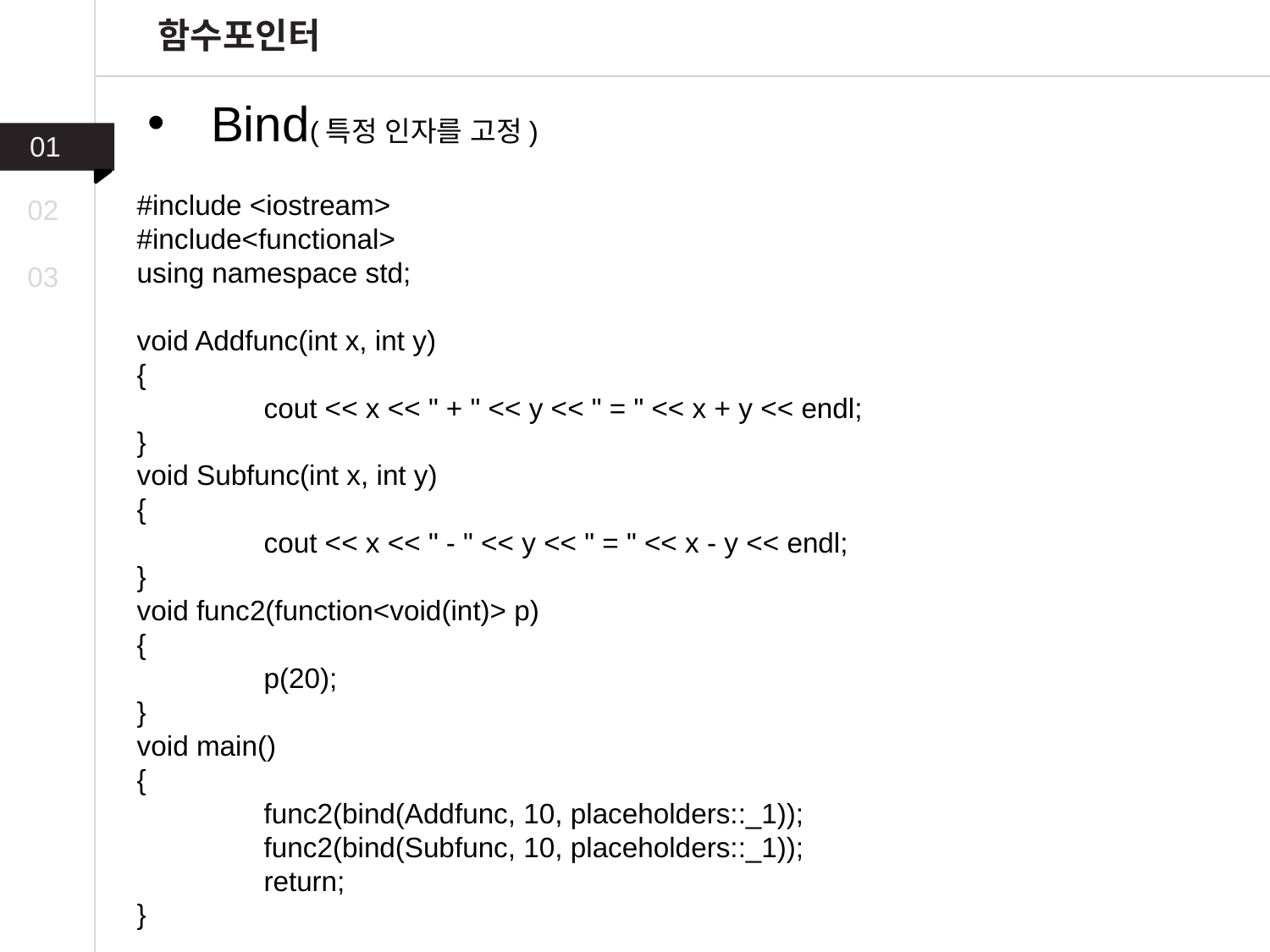

함수포인터
Bind(특정 인자를 고정)
01

#include <iostream>
#include<functional>
using namespace std;

void Addfunc(int x, int y)
{
	cout << x << " + " << y << " = " << x + y << endl;
}
void Subfunc(int x, int y)
{
	cout << x << " - " << y << " = " << x - y << endl;
}
void func2(function<void(int)> p)
{
	p(20);
}
void main()
{
	func2(bind(Addfunc, 10, placeholders::_1));
	func2(bind(Subfunc, 10, placeholders::_1));
	return;
}
02
03